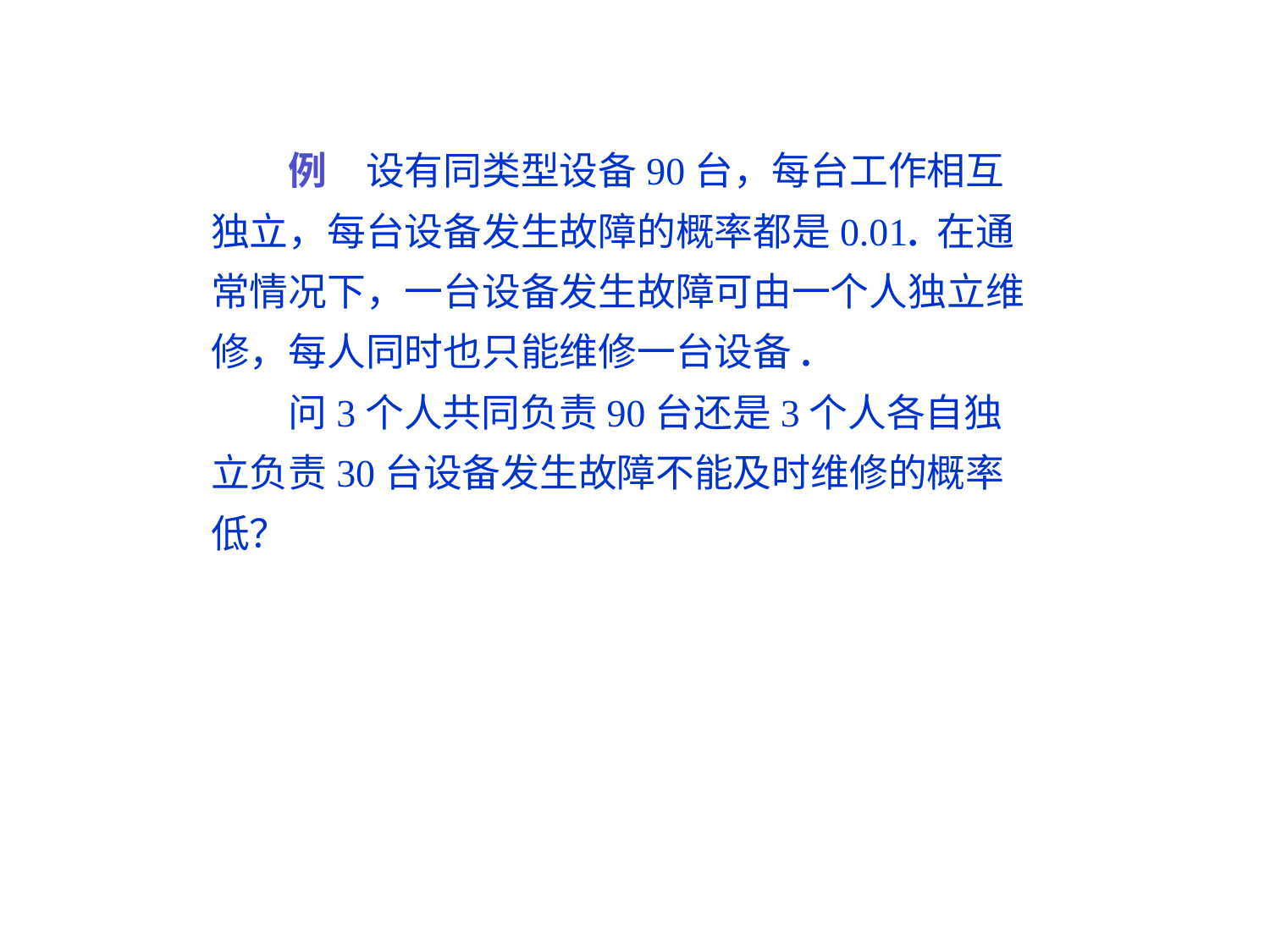

例　设有同类型设备90台，每台工作相互独立，每台设备发生故障的概率都是0.01. 在通常情况下，一台设备发生故障可由一个人独立维修，每人同时也只能维修一台设备.
　　问3个人共同负责90台还是3个人各自独立负责30台设备发生故障不能及时维修的概率低？